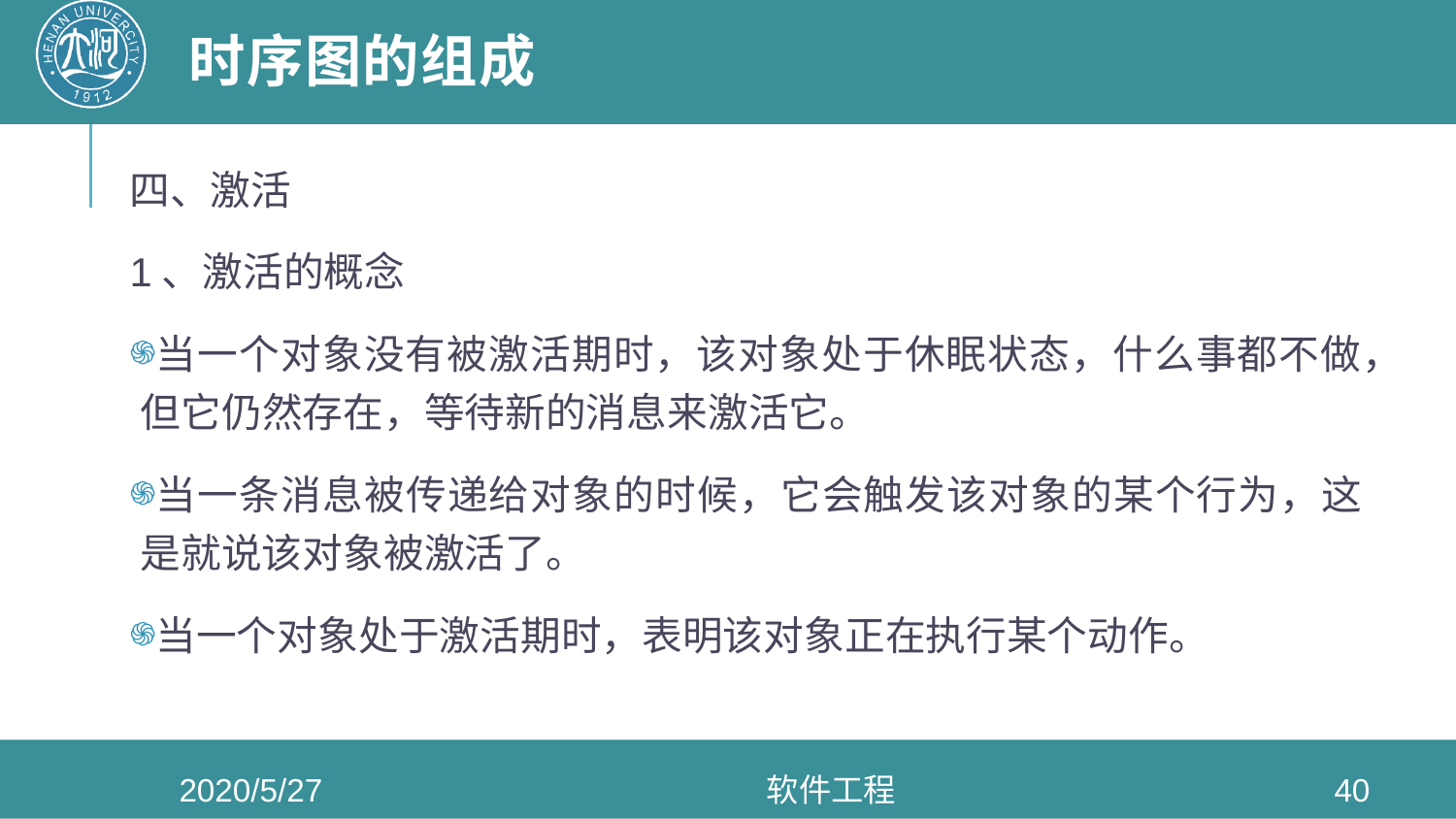

# 时序图的组成
四、激活
1、激活的概念
当一个对象没有被激活期时，该对象处于休眠状态，什么事都不做，但它仍然存在，等待新的消息来激活它。
当一条消息被传递给对象的时候，它会触发该对象的某个行为，这是就说该对象被激活了。
当一个对象处于激活期时，表明该对象正在执行某个动作。
2020/5/27
软件工程
40